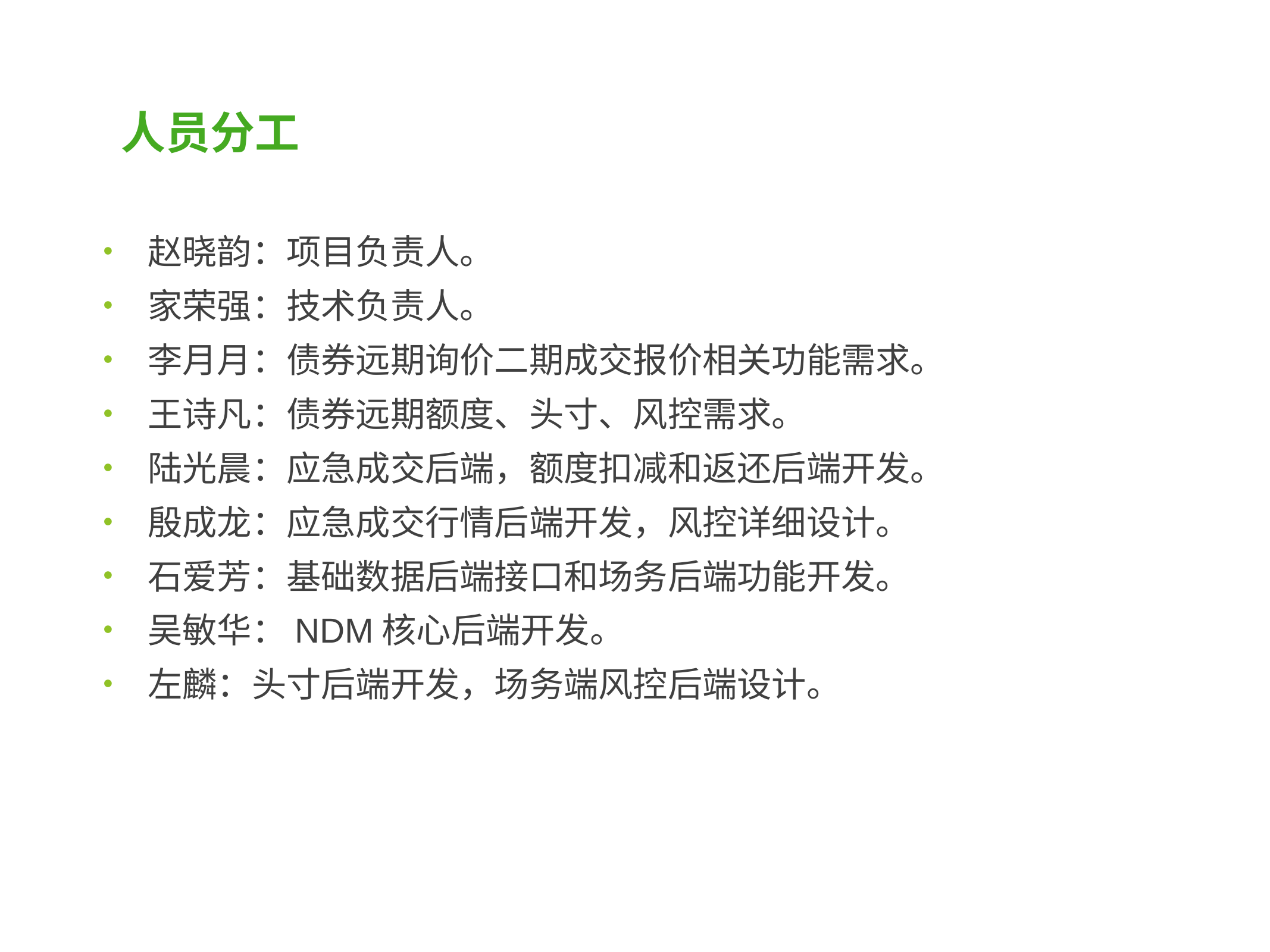

人员分工
赵晓韵：项目负责人。
家荣强：技术负责人。
李月月：债券远期询价二期成交报价相关功能需求。
王诗凡：债券远期额度、头寸、风控需求。
陆光晨：应急成交后端，额度扣减和返还后端开发。
殷成龙：应急成交行情后端开发，风控详细设计。
石爱芳：基础数据后端接口和场务后端功能开发。
吴敏华：NDM核心后端开发。
左麟：头寸后端开发，场务端风控后端设计。